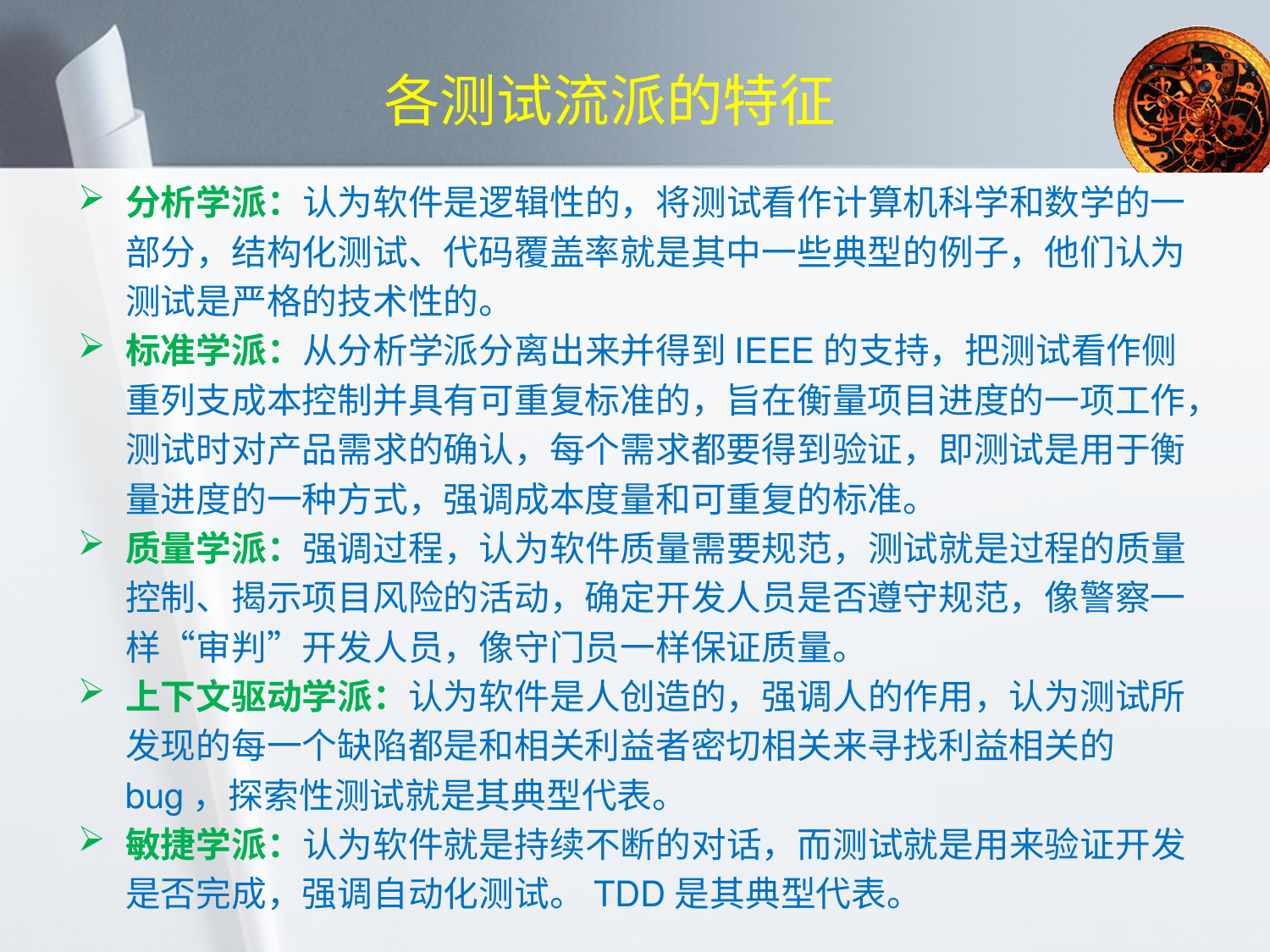

# 各测试流派的特征
分析学派：认为软件是逻辑性的，将测试看作计算机科学和数学的一部分，结构化测试、代码覆盖率就是其中一些典型的例子，他们认为测试是严格的技术性的。
标准学派：从分析学派分离出来并得到IEEE的支持，把测试看作侧重列支成本控制并具有可重复标准的，旨在衡量项目进度的一项工作，测试时对产品需求的确认，每个需求都要得到验证，即测试是用于衡量进度的一种方式，强调成本度量和可重复的标准。
质量学派：强调过程，认为软件质量需要规范，测试就是过程的质量控制、揭示项目风险的活动，确定开发人员是否遵守规范，像警察一样“审判”开发人员，像守门员一样保证质量。
上下文驱动学派：认为软件是人创造的，强调人的作用，认为测试所发现的每一个缺陷都是和相关利益者密切相关来寻找利益相关的bug，探索性测试就是其典型代表。
敏捷学派：认为软件就是持续不断的对话，而测试就是用来验证开发是否完成，强调自动化测试。TDD是其典型代表。